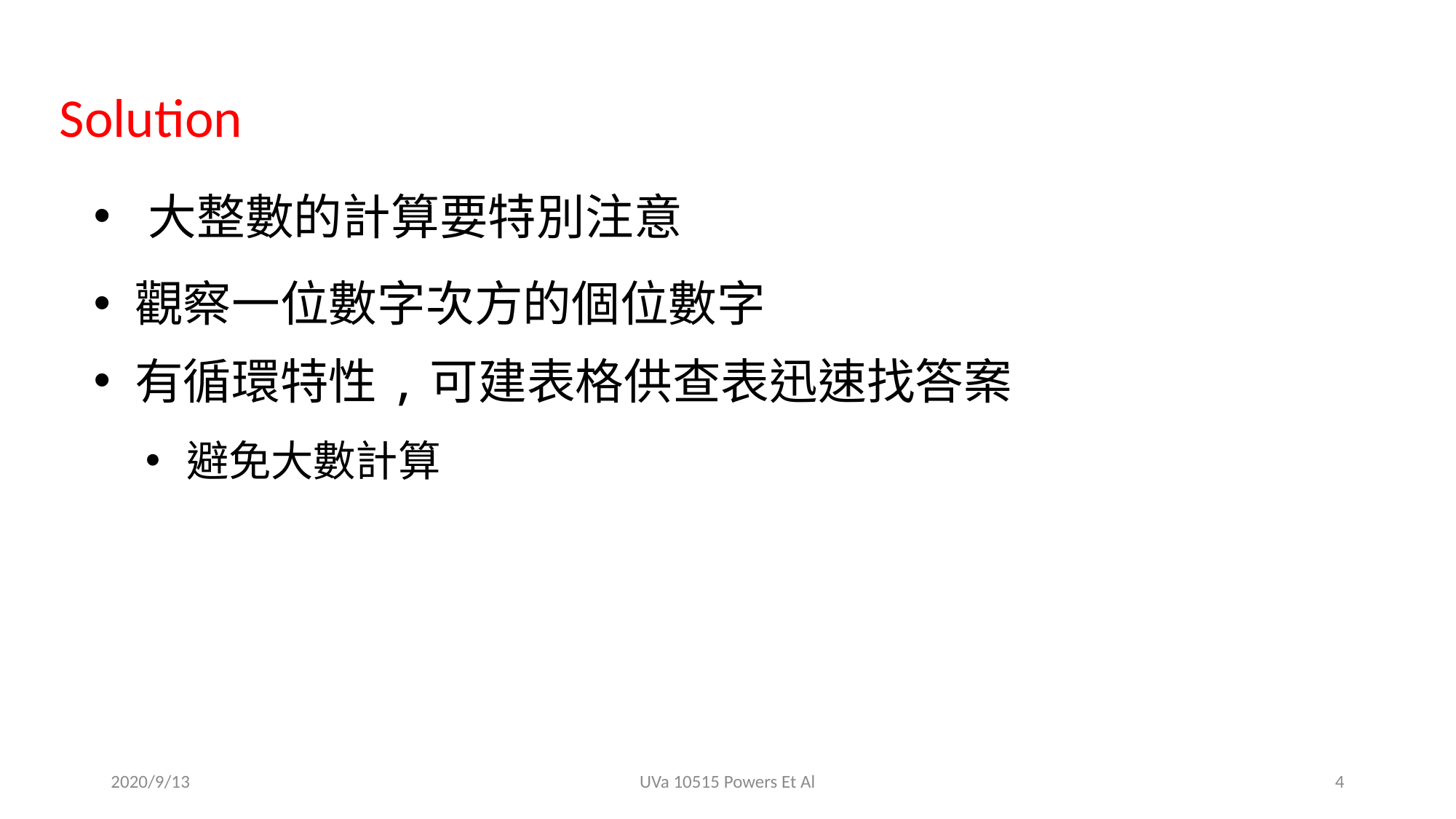

Solution
大整數的計算要特別注意
觀察一位數字次方的個位數字
有循環特性,可建表格供查表迅速找答案
避免大數計算
2020/9/13
UVa 10515 Powers Et Al
4